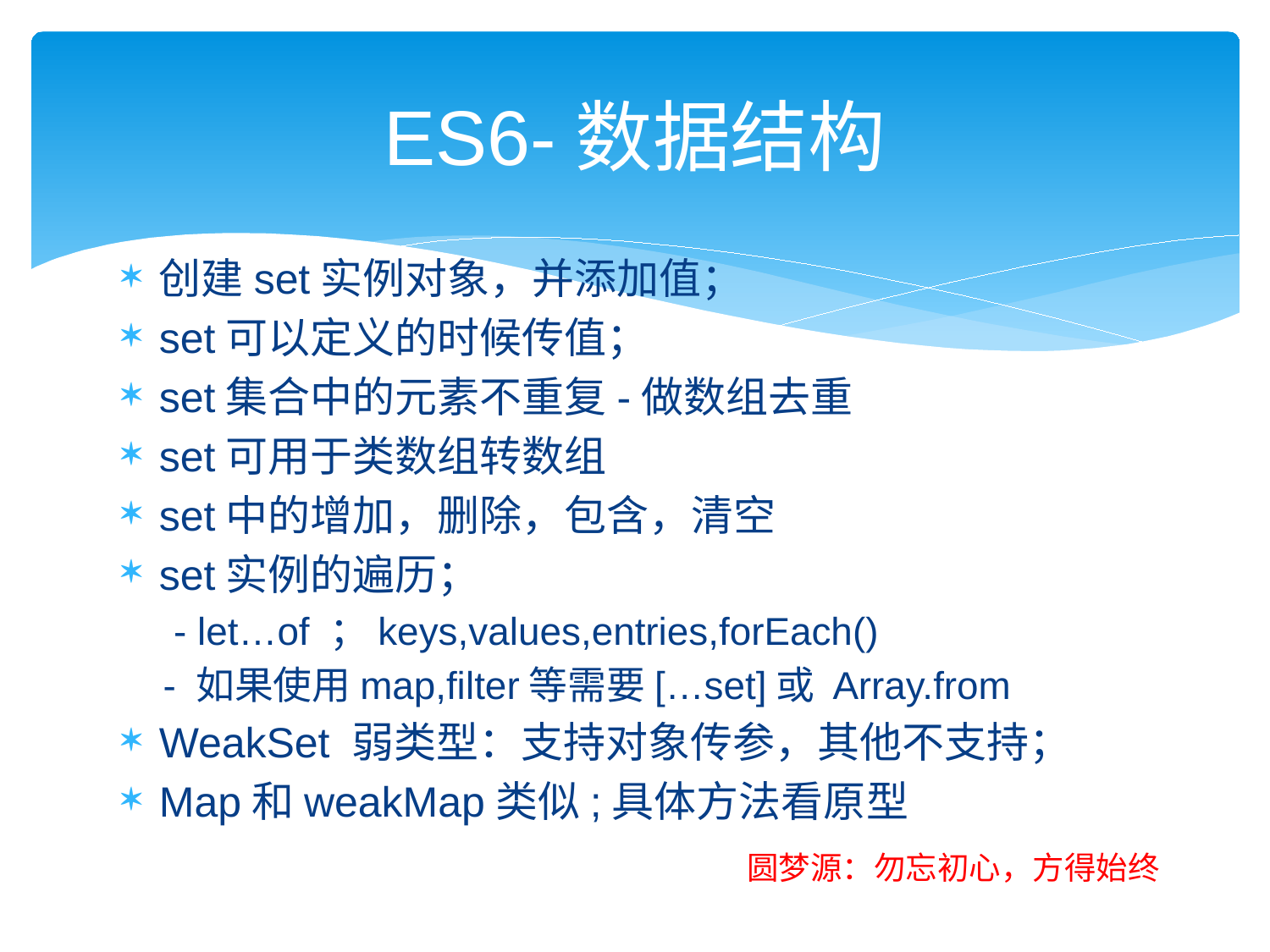

# ES6-数据结构
创建set实例对象，并添加值；
set可以定义的时候传值；
set集合中的元素不重复-做数组去重
set可用于类数组转数组
set中的增加，删除，包含，清空
set实例的遍历；
 - let…of ；keys,values,entries,forEach()
- 如果使用map,filter等需要[…set]或 Array.from
WeakSet 弱类型：支持对象传参，其他不支持；
Map和weakMap类似;具体方法看原型